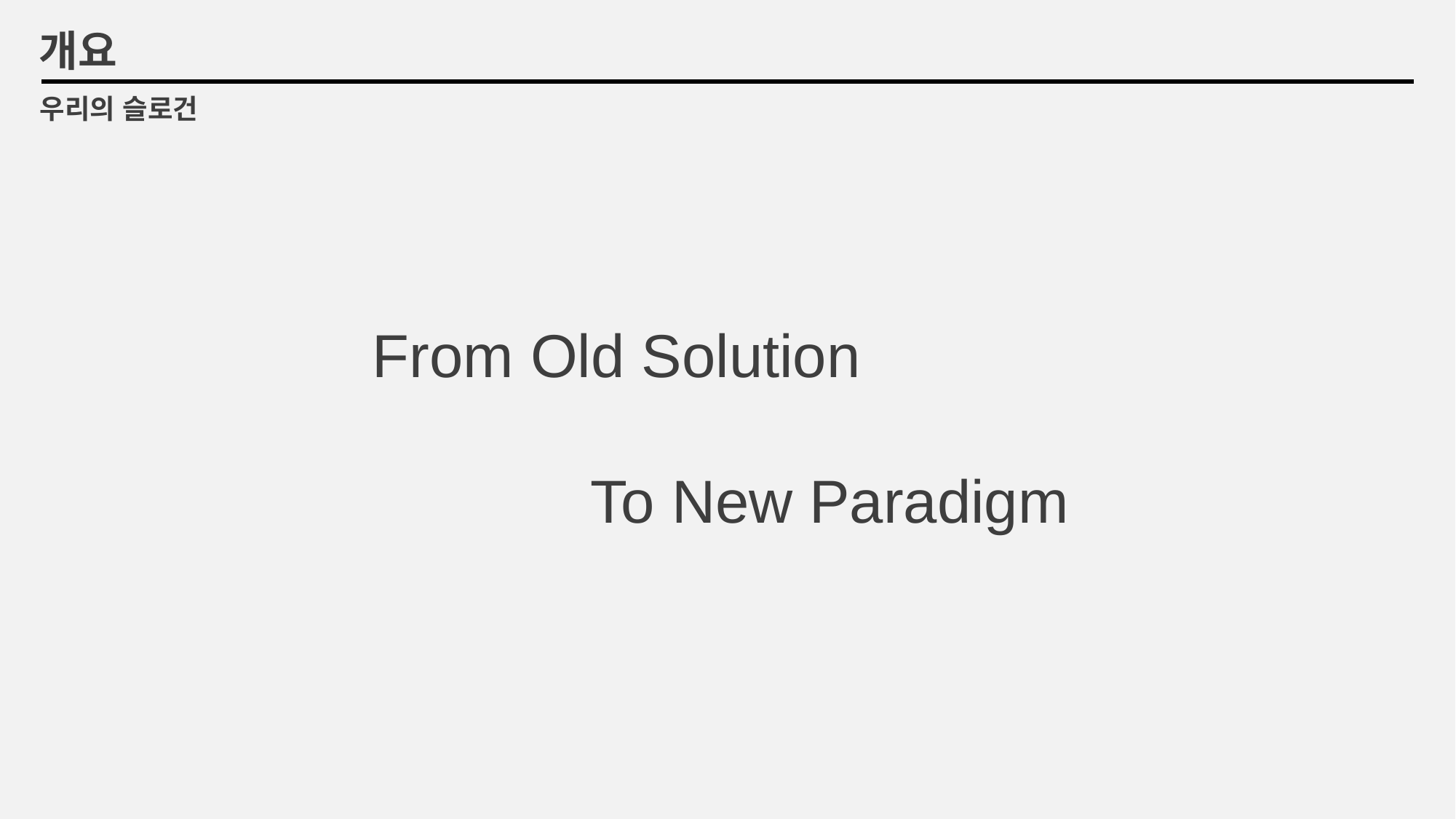

개요
우리의 슬로건
From Old Solution

		To New Paradigm